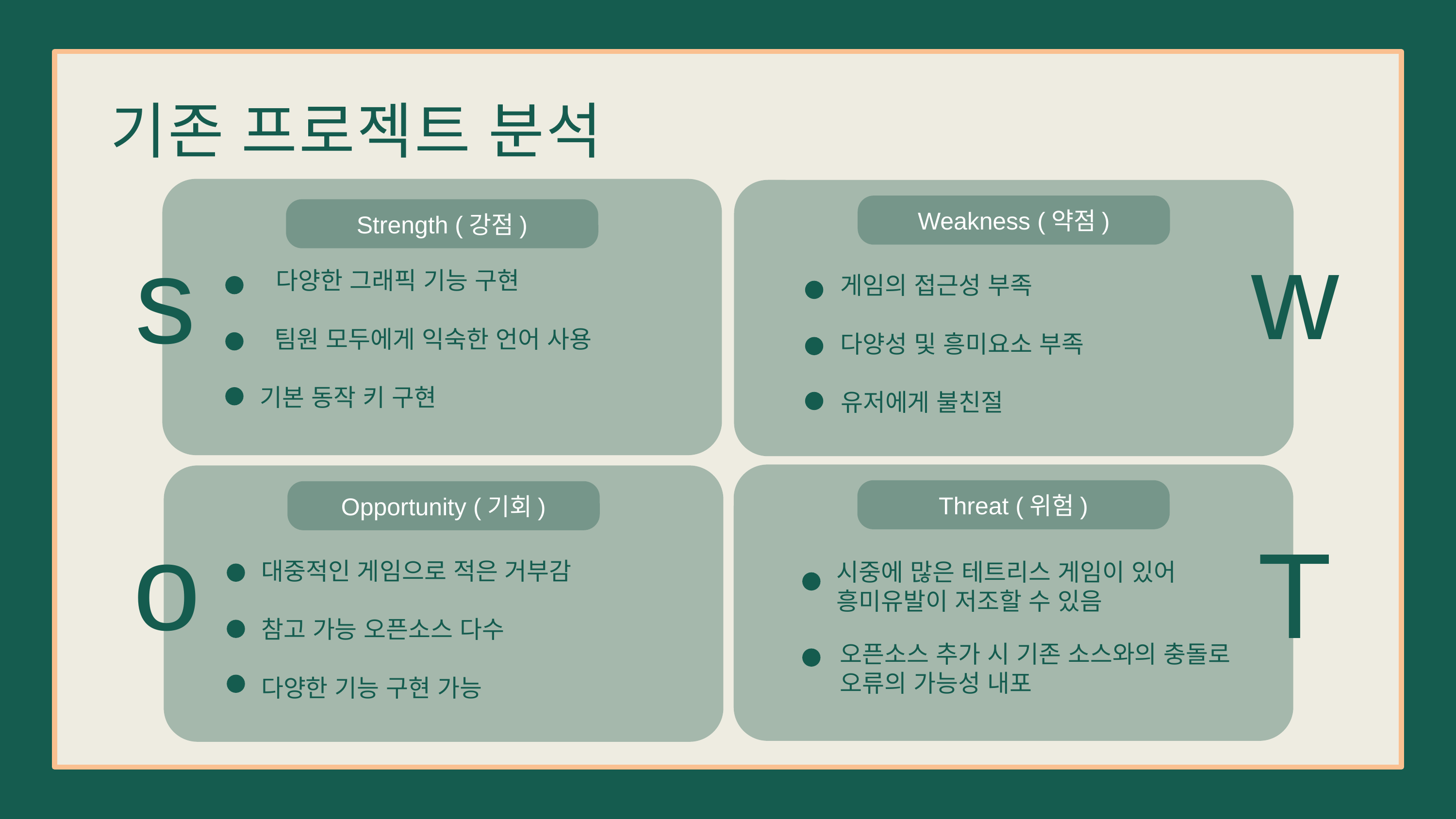

기존 프로젝트 분석

Weakness (약점)
Strength (강점)
w
s
다양한 그래픽 기능 구현
게임의 접근성 부족

팀원 모두에게 익숙한 언어 사용
다양성 및 흥미요소 부족

기본 동작 키 구현
유저에게 불친절

Threat (위험)
Opportunity (기회)
o
T
대중적인 게임으로 적은 거부감
시중에 많은 테트리스 게임이 있어 흥미유발이 저조할 수 있음

참고 가능 오픈소스 다수

오픈소스 추가 시 기존 소스와의 충돌로 오류의 가능성 내포

다양한 기능 구현 가능